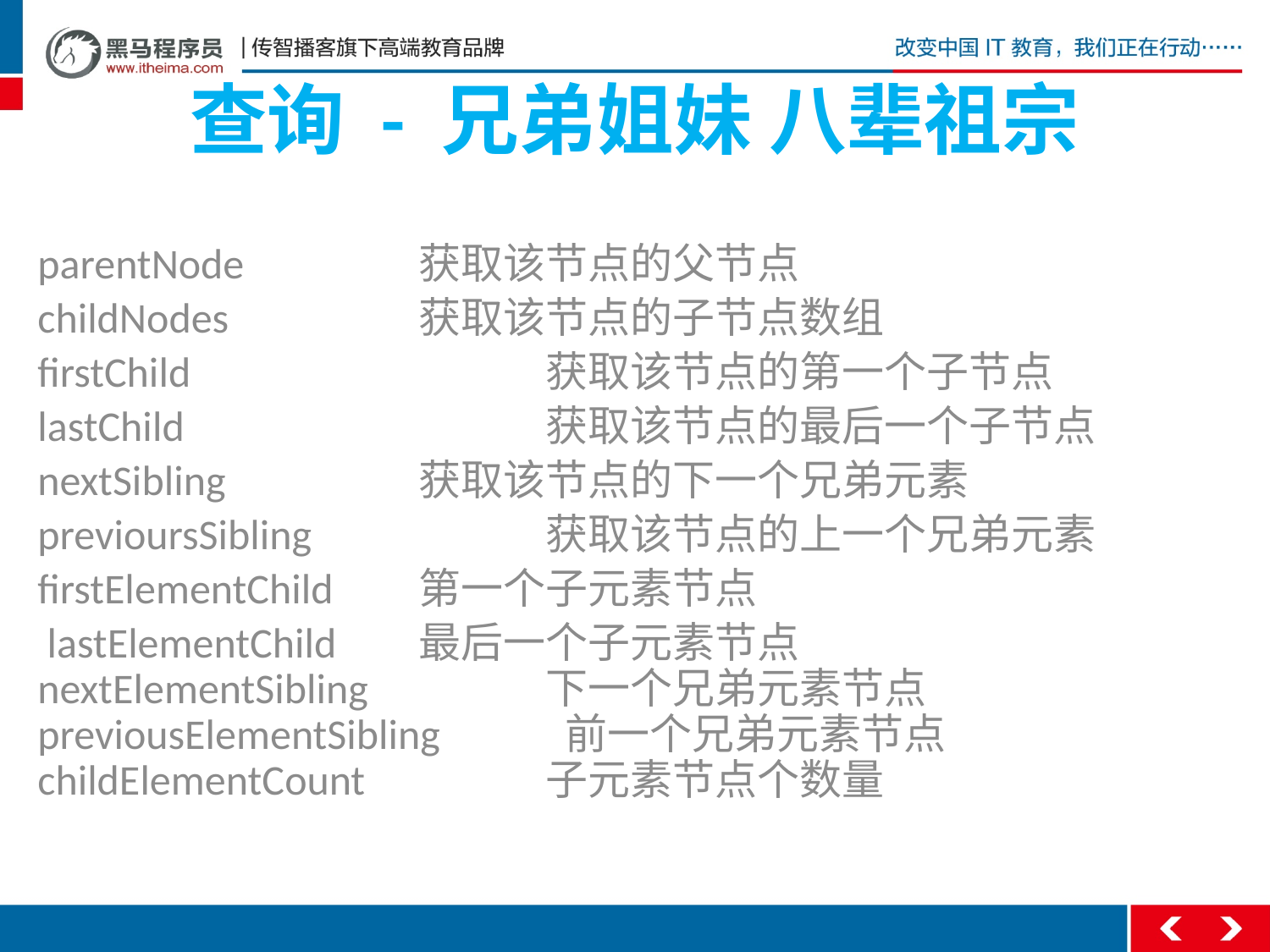

# 查询 - 兄弟姐妹 八辈祖宗
parentNode    		获取该节点的父节点
childNodes    		获取该节点的子节点数组
firstChild    			获取该节点的第一个子节点
lastChild    			获取该节点的最后一个子节点
nextSibling    		获取该节点的下一个兄弟元素
previoursSibling    		获取该节点的上一个兄弟元素
firstElementChild        	第一个子元素节点
 lastElementChild        	最后一个子元素节点
nextElementSibling       	下一个兄弟元素节点
previousElementSibling    	 前一个兄弟元素节点
childElementCount        	子元素节点个数量